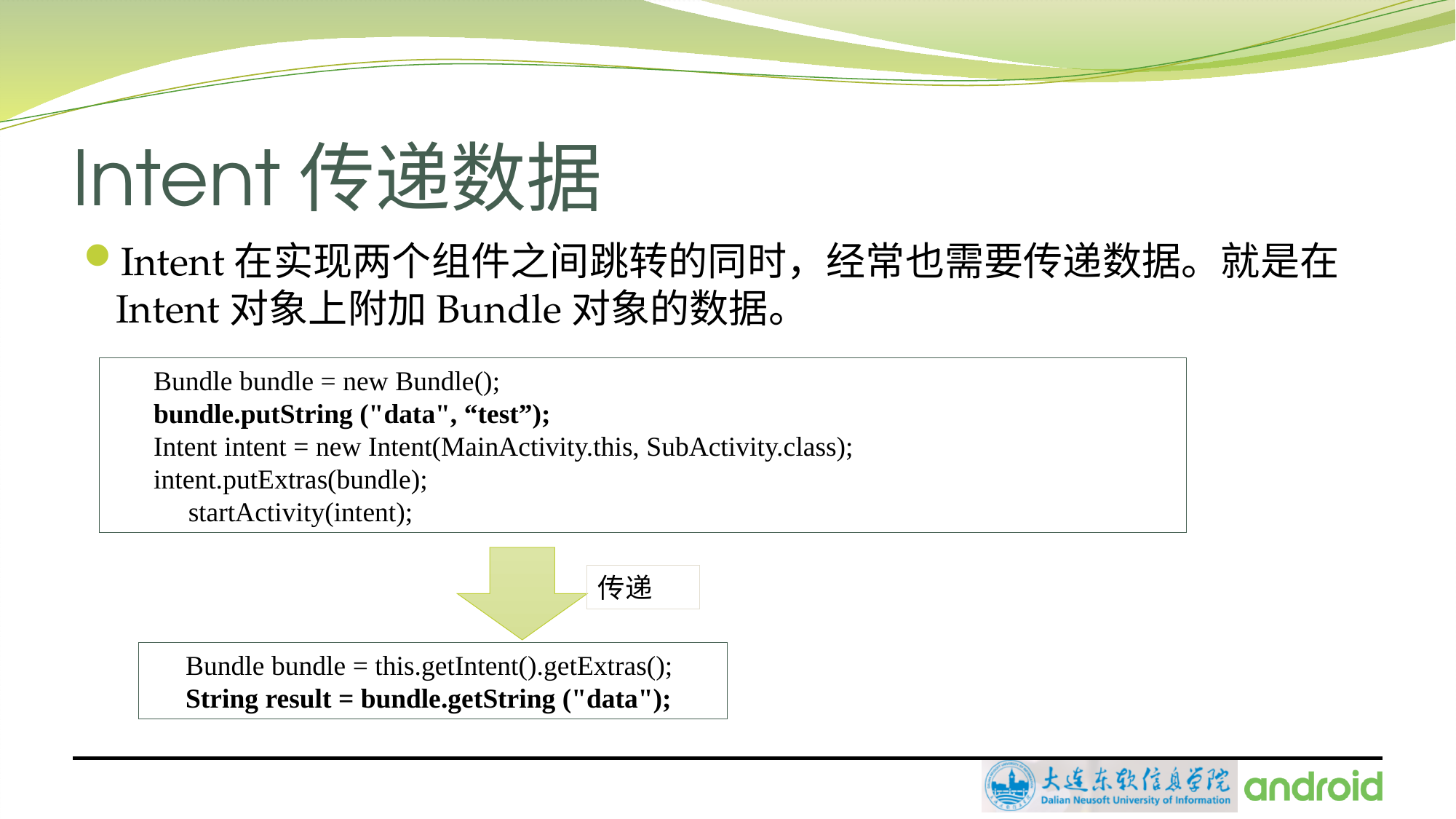

# Intent传递数据
Intent在实现两个组件之间跳转的同时，经常也需要传递数据。就是在Intent对象上附加Bundle对象的数据。
 Bundle bundle = new Bundle();
 bundle.putString ("data", “test”);
 Intent intent = new Intent(MainActivity.this, SubActivity.class);
 intent.putExtras(bundle);
      startActivity(intent);

传递
Bundle bundle = this.getIntent().getExtras();
String result = bundle.getString ("data");